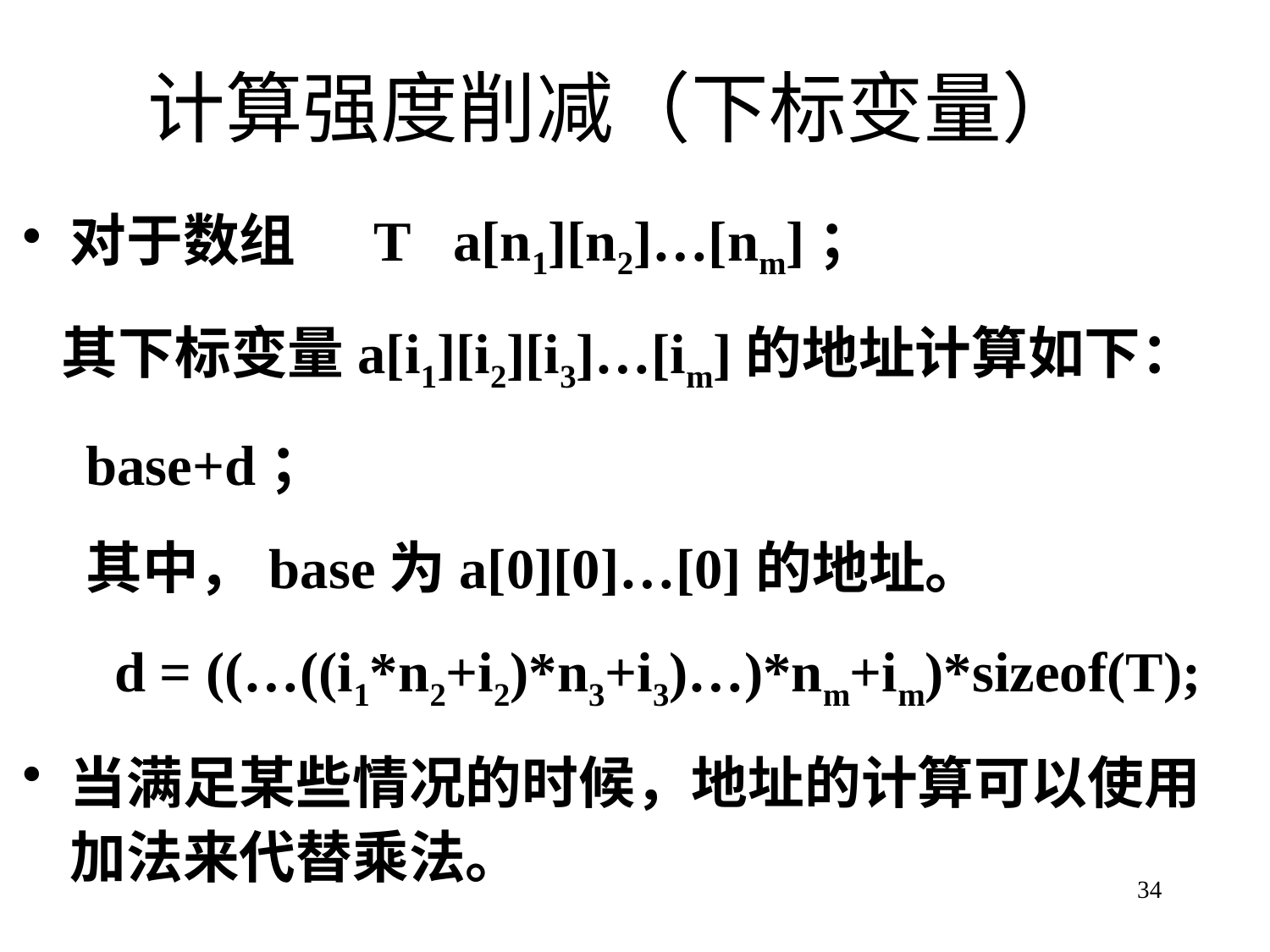

# 计算强度削减（下标变量）
对于数组     T   a[n1][n2]…[nm]；
  其下标变量a[i1][i2][i3]…[im]的地址计算如下：
base+d；
其中，base为a[0][0]…[0]的地址。
  d = ((…((i1*n2+i2)*n3+i3)…)*nm+im)*sizeof(T);
当满足某些情况的时候，地址的计算可以使用加法来代替乘法。
34